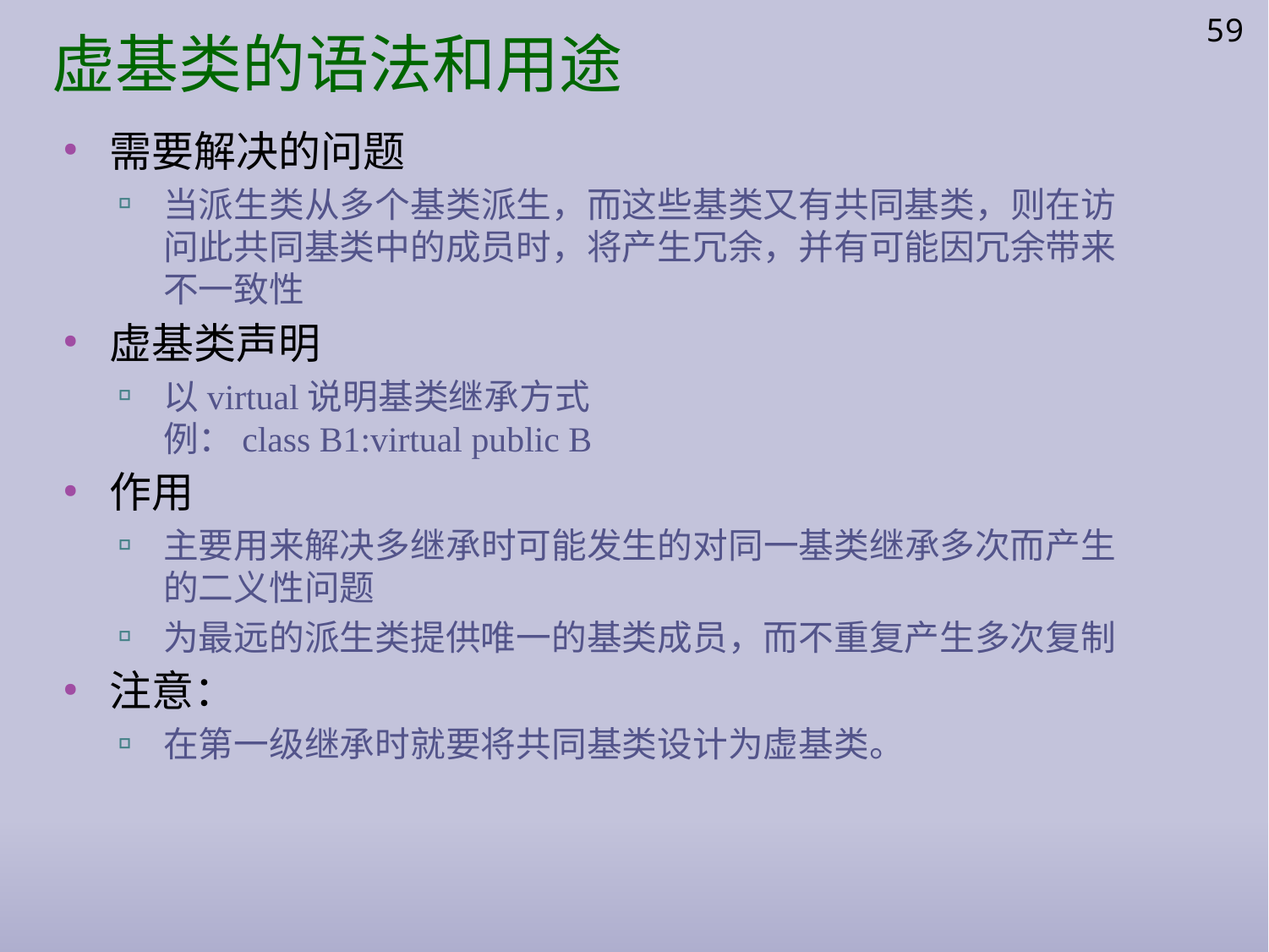

# 虚基类的语法和用途
59
需要解决的问题
当派生类从多个基类派生，而这些基类又有共同基类，则在访问此共同基类中的成员时，将产生冗余，并有可能因冗余带来不一致性
虚基类声明
以virtual说明基类继承方式
例：class B1:virtual public B
作用
主要用来解决多继承时可能发生的对同一基类继承多次而产生的二义性问题
为最远的派生类提供唯一的基类成员，而不重复产生多次复制
注意：
在第一级继承时就要将共同基类设计为虚基类。